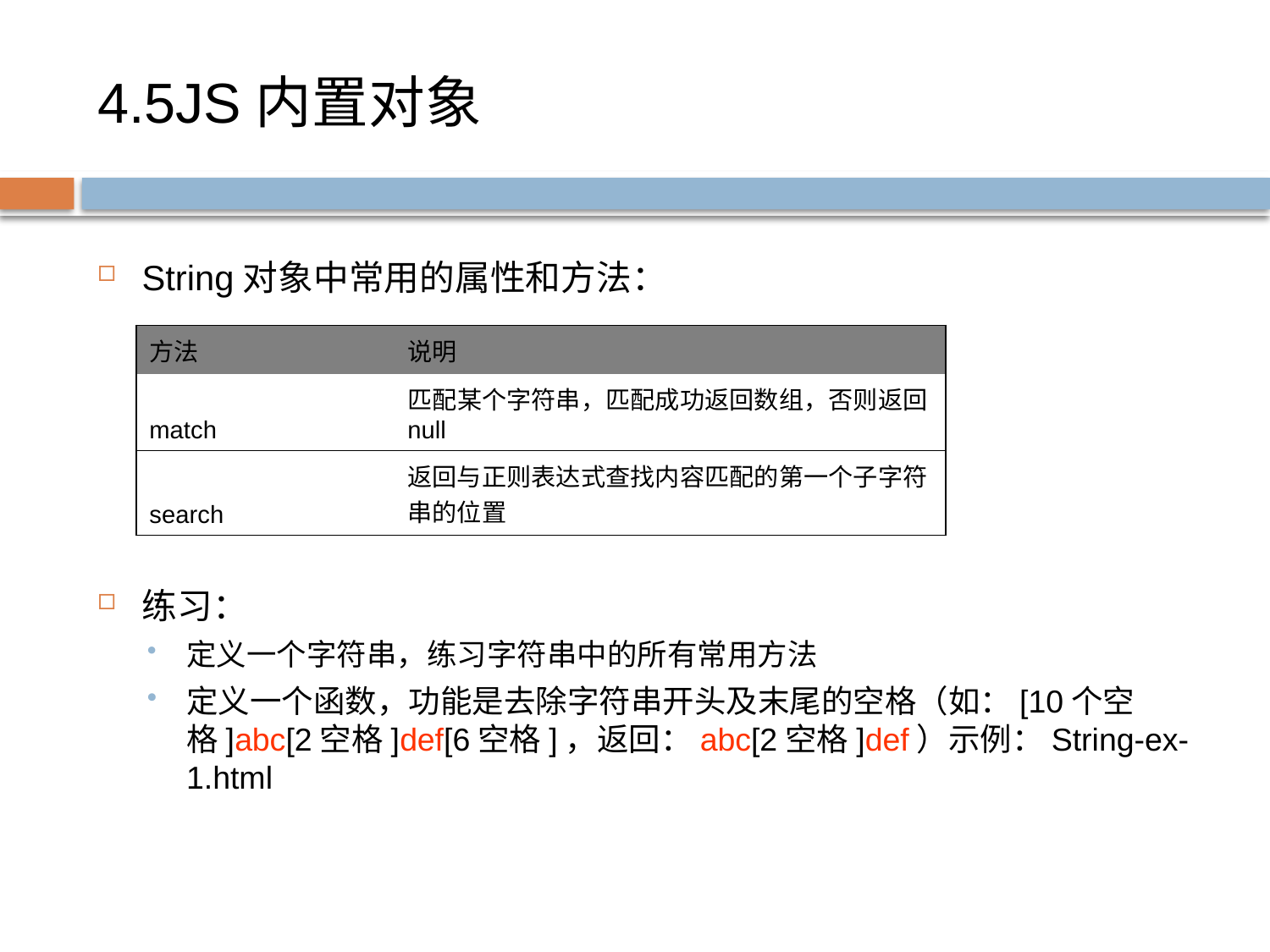

# 4.5JS内置对象
String对象中常用的属性和方法：

练习：
定义一个字符串，练习字符串中的所有常用方法
定义一个函数，功能是去除字符串开头及末尾的空格（如：[10个空格]abc[2空格]def[6空格]，返回：abc[2空格]def）示例：String-ex-1.html

| 方法 | 说明 |
| --- | --- |
| match | 匹配某个字符串，匹配成功返回数组，否则返回null |
| search | 返回与正则表达式查找内容匹配的第一个子字符串的位置 |